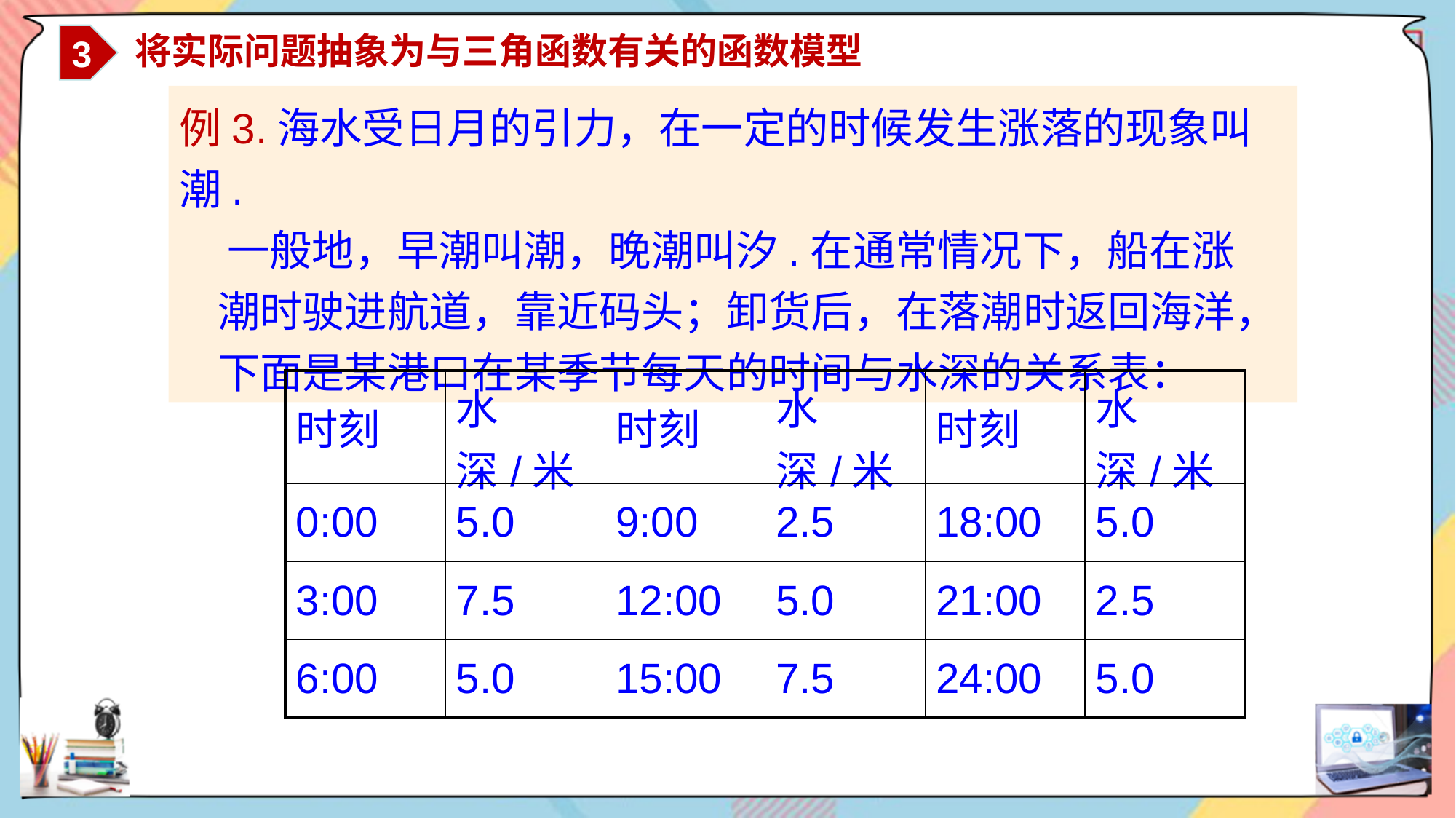

3
 将实际问题抽象为与三角函数有关的函数模型

例3.海水受日月的引力，在一定的时候发生涨落的现象叫潮.
    一般地，早潮叫潮，晚潮叫汐.在通常情况下，船在涨
   潮时驶进航道，靠近码头；卸货后，在落潮时返回海洋，
   下面是某港口在某季节每天的时间与水深的关系表：
| 时刻 | 水深/米 | 时刻 | 水深/米 | 时刻 | 水深/米 |
| --- | --- | --- | --- | --- | --- |
| 0:00 | 5.0 | 9:00 | 2.5 | 18:00 | 5.0 |
| 3:00 | 7.5 | 12:00 | 5.0 | 21:00 | 2.5 |
| 6:00 | 5.0 | 15:00 | 7.5 | 24:00 | 5.0 |